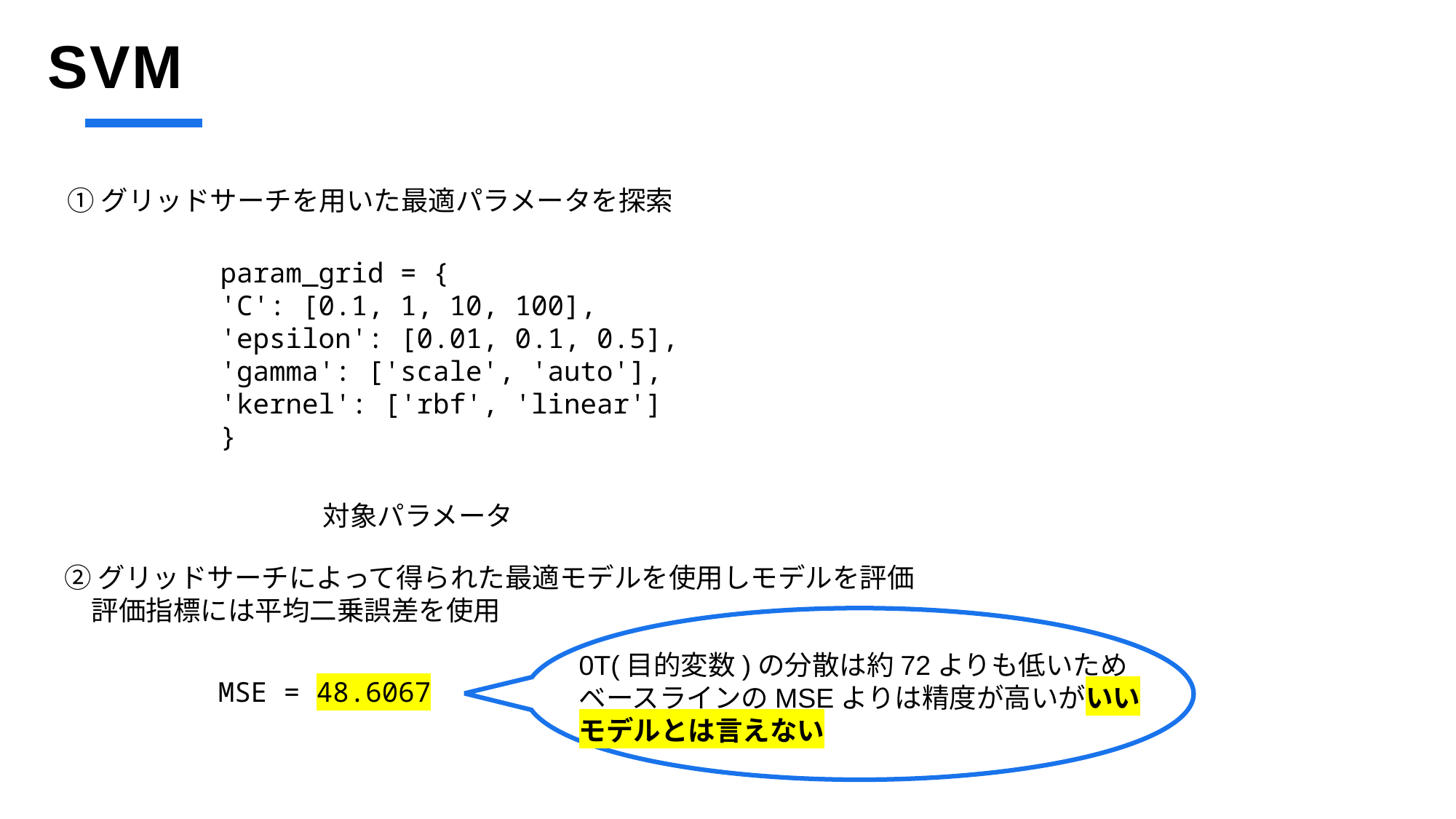

# SVM
①グリッドサーチを用いた最適パラメータを探索
param_grid = {
'C': [0.1, 1, 10, 100],
'epsilon': [0.01, 0.1, 0.5],
'gamma': ['scale', 'auto'],
'kernel': ['rbf', 'linear']
}

対象パラメータ
②グリッドサーチによって得られた最適モデルを使用しモデルを評価
　評価指標には平均二乗誤差を使用

0T(目的変数)の分散は約72よりも低いためベースラインのMSEよりは精度が高いがいいモデルとは言えない
MSE = 48.6067